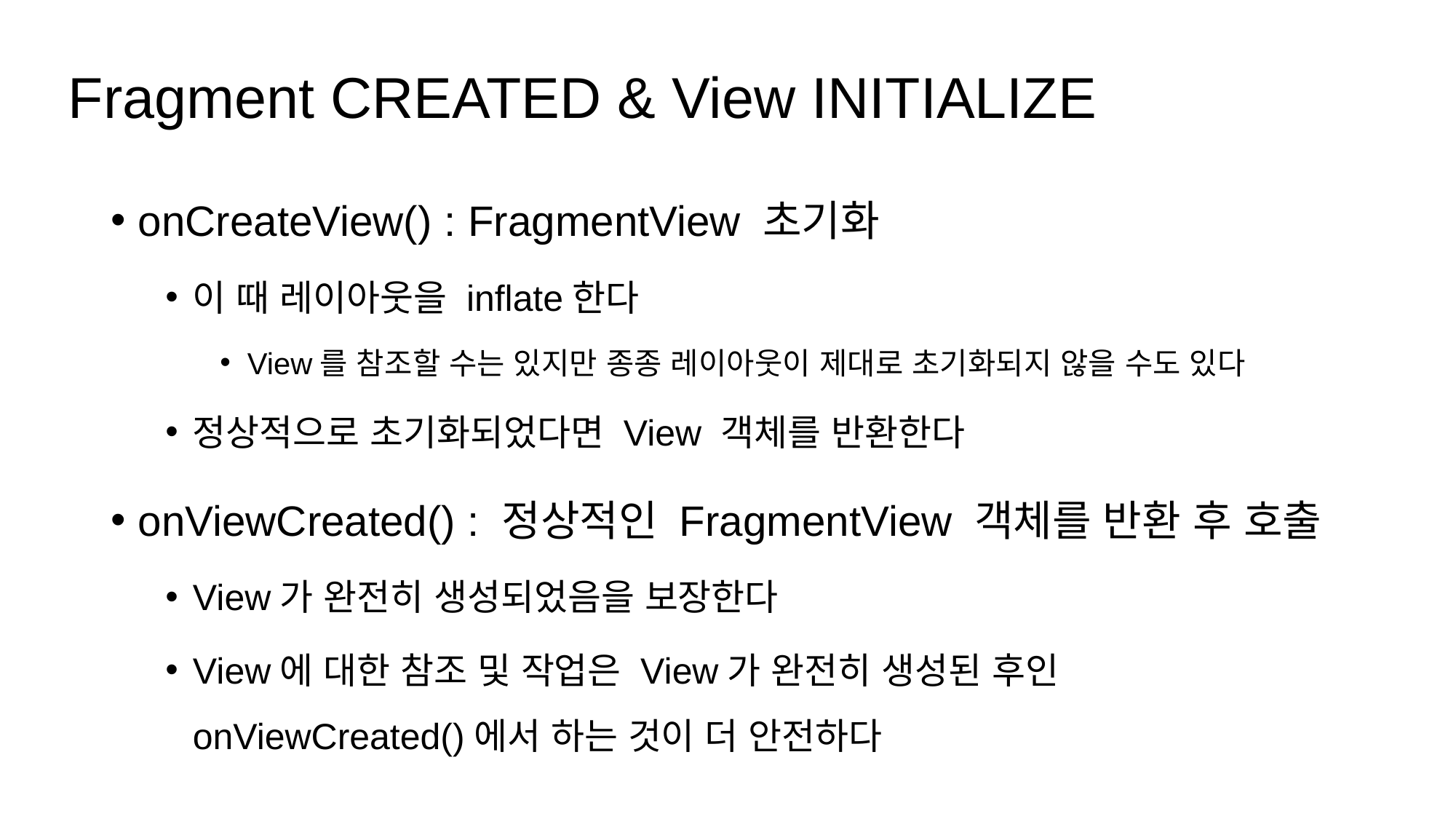

# Fragment CREATED & View INITIALIZE
onCreateView() : FragmentView 초기화
이 때 레이아웃을 inflate한다
View를 참조할 수는 있지만 종종 레이아웃이 제대로 초기화되지 않을 수도 있다
정상적으로 초기화되었다면 View 객체를 반환한다
onViewCreated() : 정상적인 FragmentView 객체를 반환 후 호출
View가 완전히 생성되었음을 보장한다
View에 대한 참조 및 작업은 View가 완전히 생성된 후인
onViewCreated()에서 하는 것이 더 안전하다